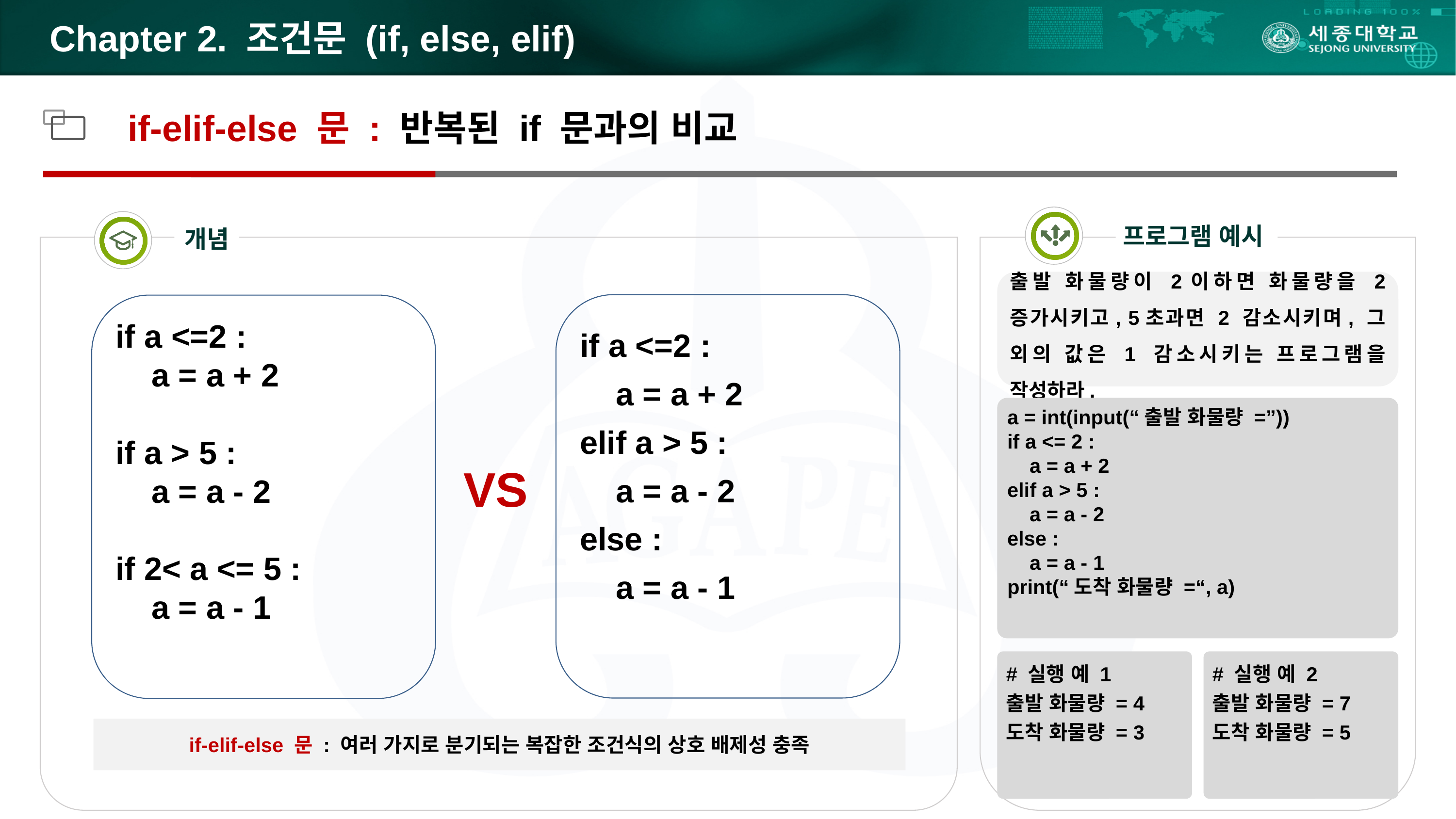

# Chapter 2. 조건문 (if, else, elif)
if-elif-else 문 : 반복된 if 문과의 비교
출발 화물량이 2이하면 화물량을 2 증가시키고, 5초과면 2 감소시키며, 그 외의 값은 1 감소시키는 프로그램을 작성하라.
if a <=2 :
    a = a + 2
elif a > 5 :
    a = a - 2
else :
    a = a - 1
if a <=2 :
    a = a + 2

if a > 5 :
    a = a - 2

if 2< a <= 5 :
    a = a - 1
a = int(input(“출발 화물량 =”))
if a <= 2 :
    a = a + 2
elif a > 5 :
    a = a - 2
else :
    a = a - 1
print(“도착 화물량 =“, a)
VS
# 실행 예 1
출발 화물량 = 4
도착 화물량 = 3
# 실행 예 2
출발 화물량 = 7
도착 화물량 = 5
if-elif-else 문 : 여러 가지로 분기되는 복잡한 조건식의 상호 배제성 충족